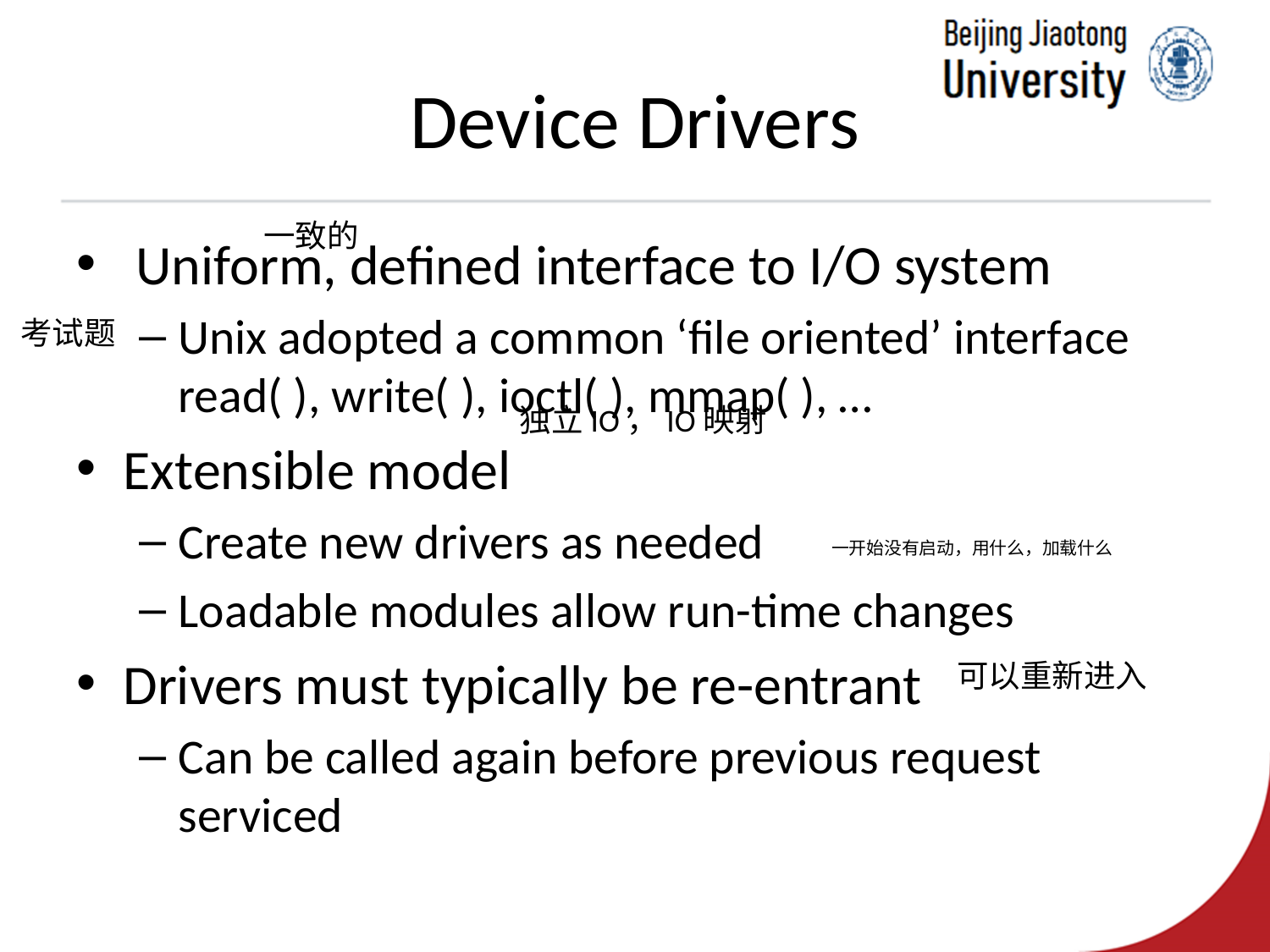

# Device Drivers
一致的
 Uniform, defined interface to I/O system
Unix adopted a common ‘file oriented’ interface read( ), write( ), ioctl( ), mmap( ), …
Extensible model
Create new drivers as needed
Loadable modules allow run-time changes
Drivers must typically be re-entrant
Can be called again before previous request serviced
考试题
独立IO，IO映射
一开始没有启动，用什么，加载什么
可以重新进入